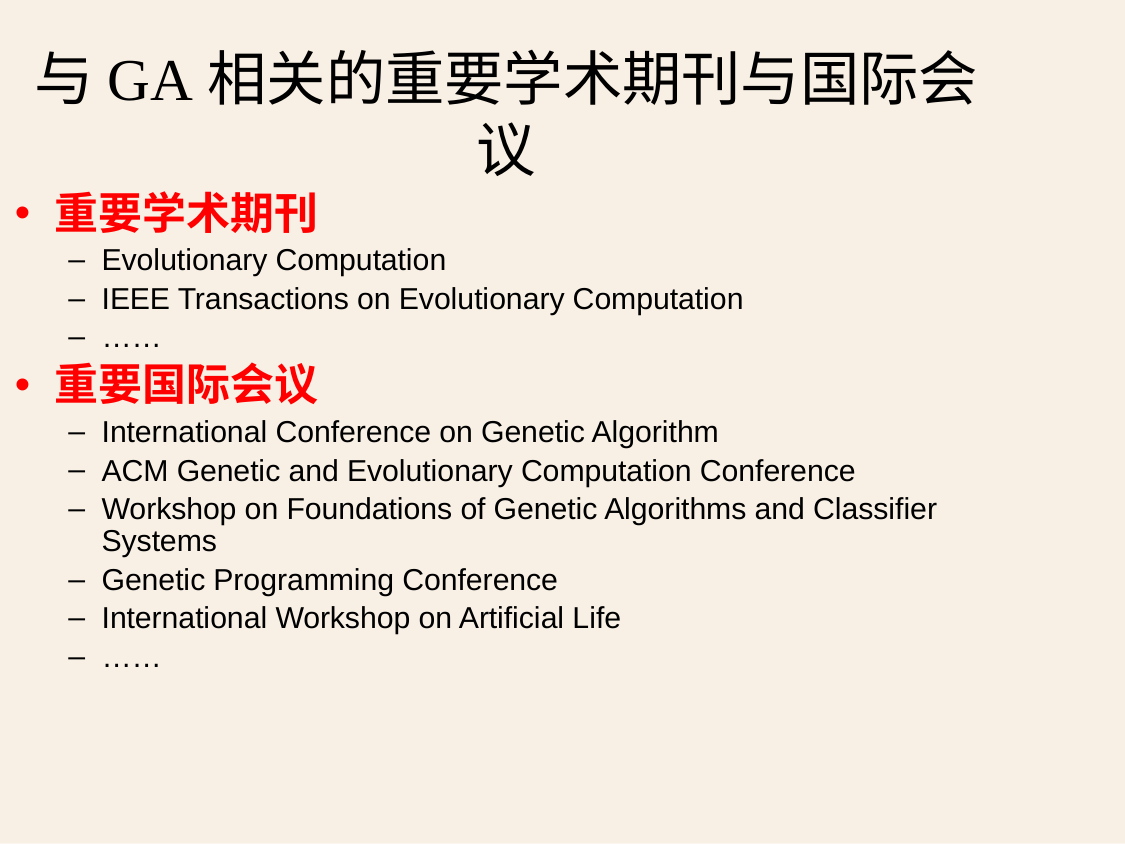

与GA相关的重要学术期刊与国际会议
重要学术期刊
Evolutionary Computation
IEEE Transactions on Evolutionary Computation
……
重要国际会议
International Conference on Genetic Algorithm
ACM Genetic and Evolutionary Computation Conference
Workshop on Foundations of Genetic Algorithms and Classifier Systems
Genetic Programming Conference
International Workshop on Artificial Life
……